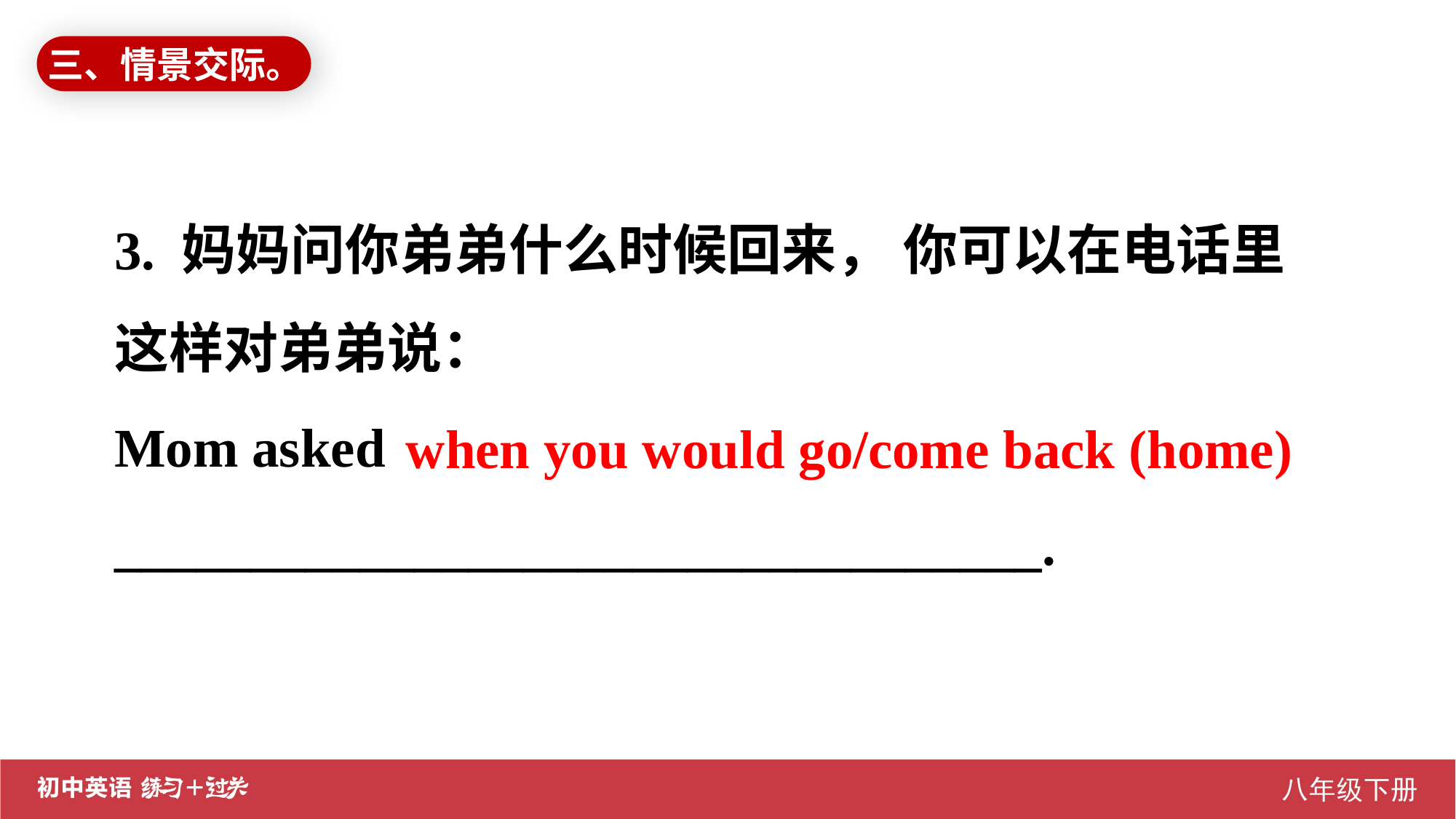

三、情景交际。
3. 妈妈问你弟弟什么时候回来， 你可以在电话里这样对弟弟说：
Mom asked __________________________________.
when you would go/come back (home)